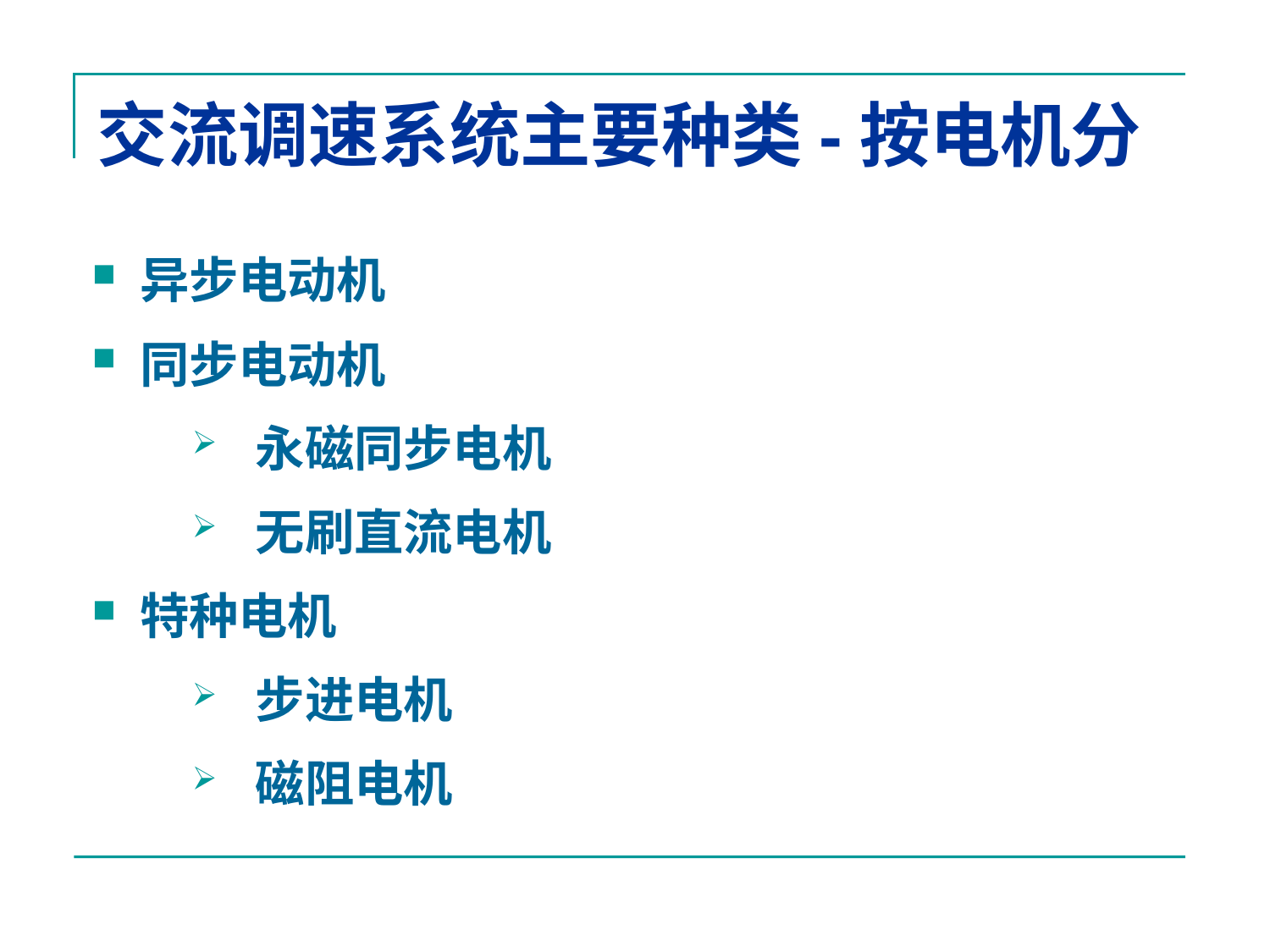

# 交流调速系统主要种类-按电机分
异步电动机
同步电动机
永磁同步电机
无刷直流电机
特种电机
步进电机
磁阻电机